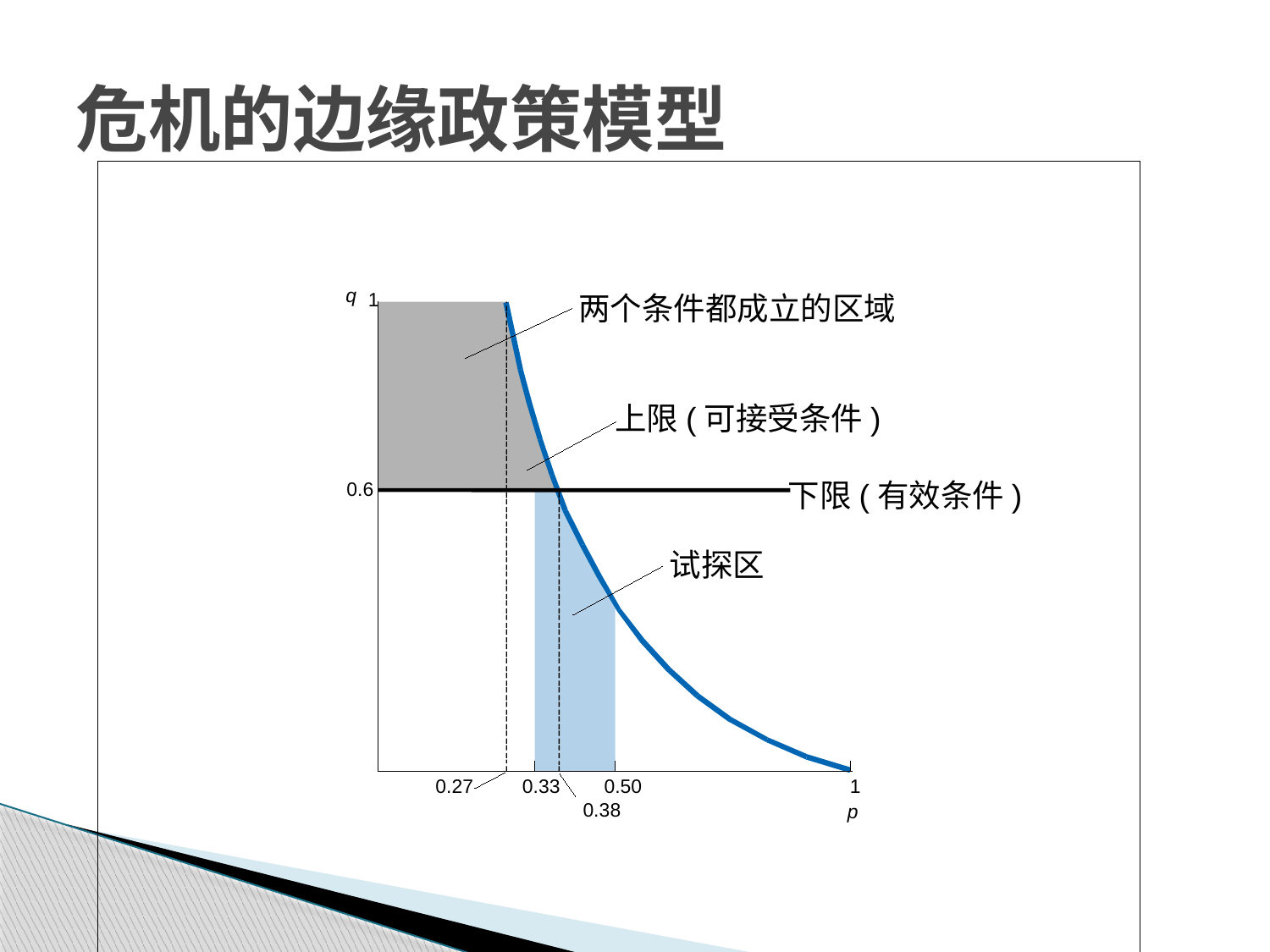

# 危机的边缘政策模型

q
1
两个条件都成立的区域

上限(可接受条件)

下限(有效条件)
0.6

试探区

0.27
0.33
0.50
1
0.38
p